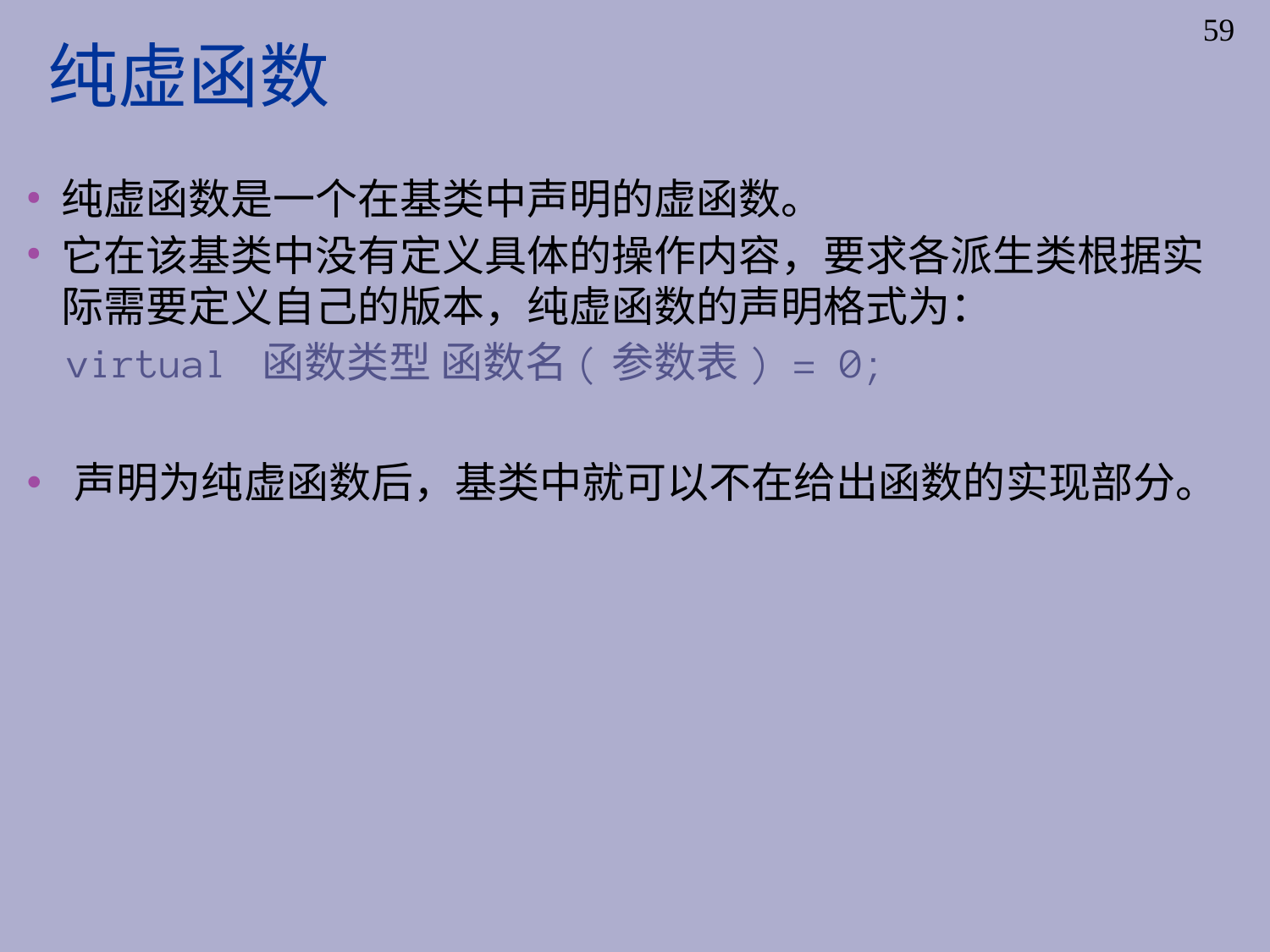

59
# 纯虚函数
纯虚函数是一个在基类中声明的虚函数。
它在该基类中没有定义具体的操作内容，要求各派生类根据实际需要定义自己的版本，纯虚函数的声明格式为：
virtual 函数类型 函数名(参数表) = 0;

声明为纯虚函数后，基类中就可以不在给出函数的实现部分。